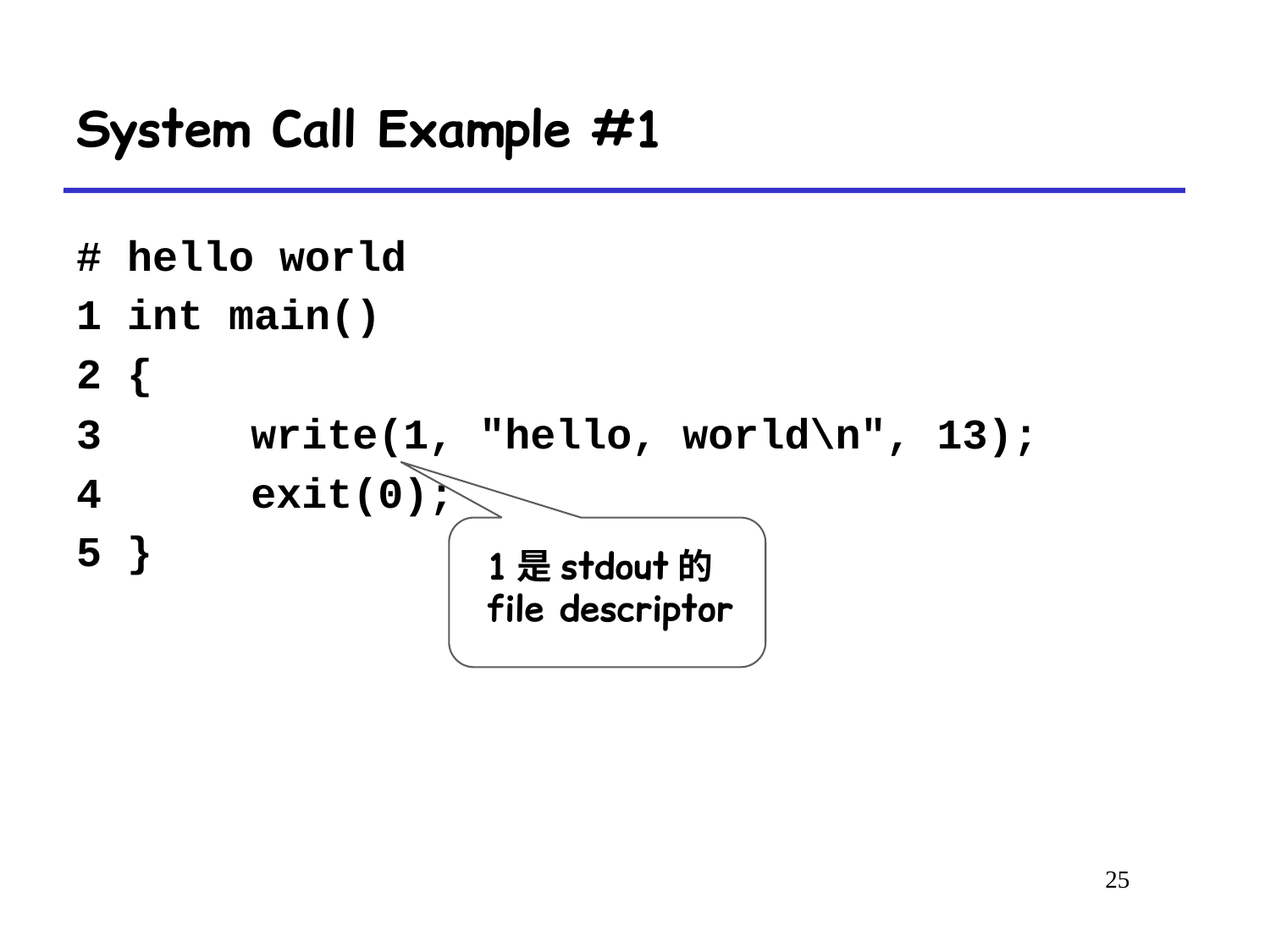

System Call Example #1
# hello world
1 int main()
2 {
3  	write(1, "hello, world\n", 13);
4 	exit(0);
5 }

1是stdout的file descriptor
# 25